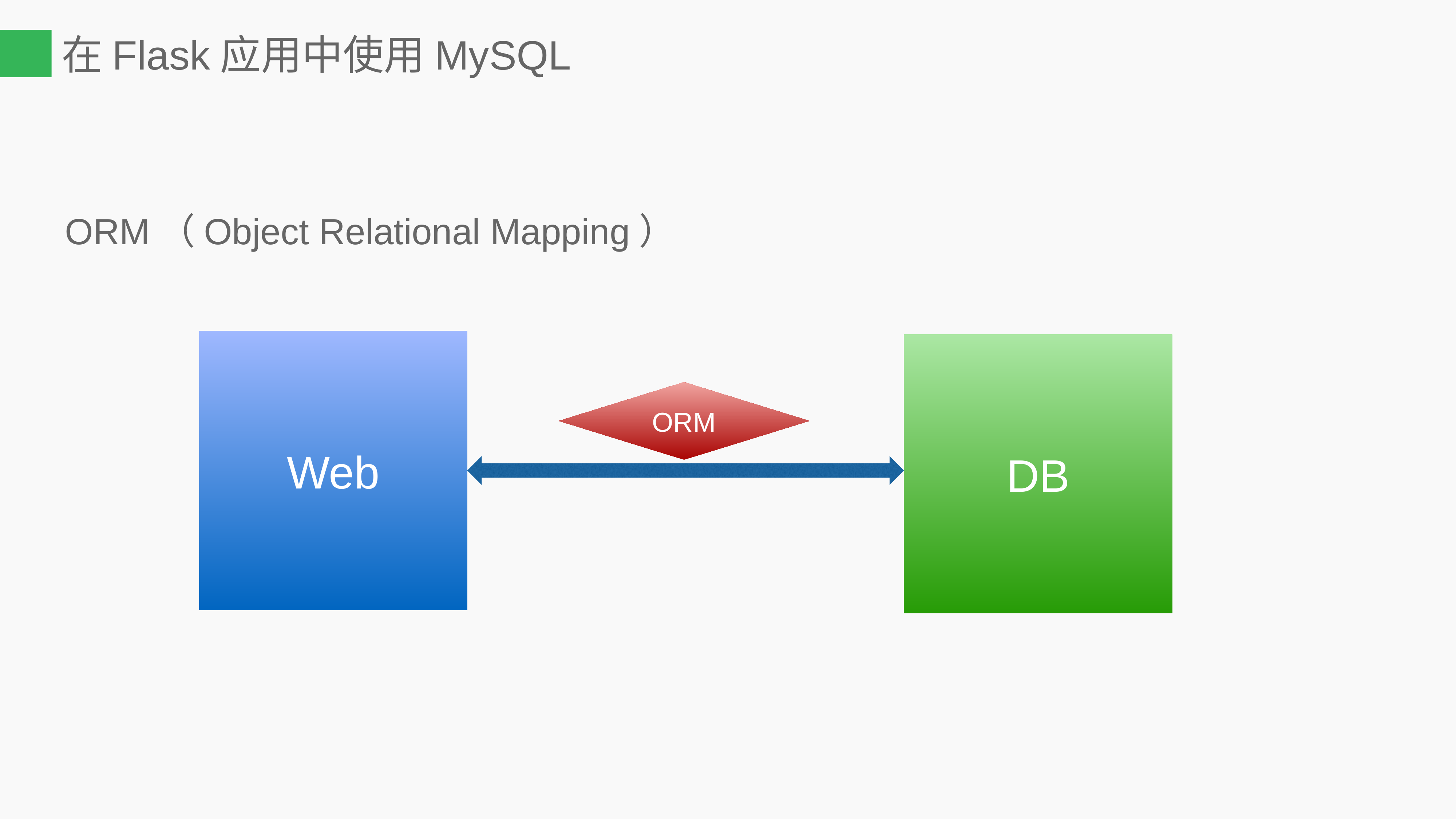

# 在Flask应用中使用MySQL
ORM（Object Relational Mapping）

Web

DB

ORM